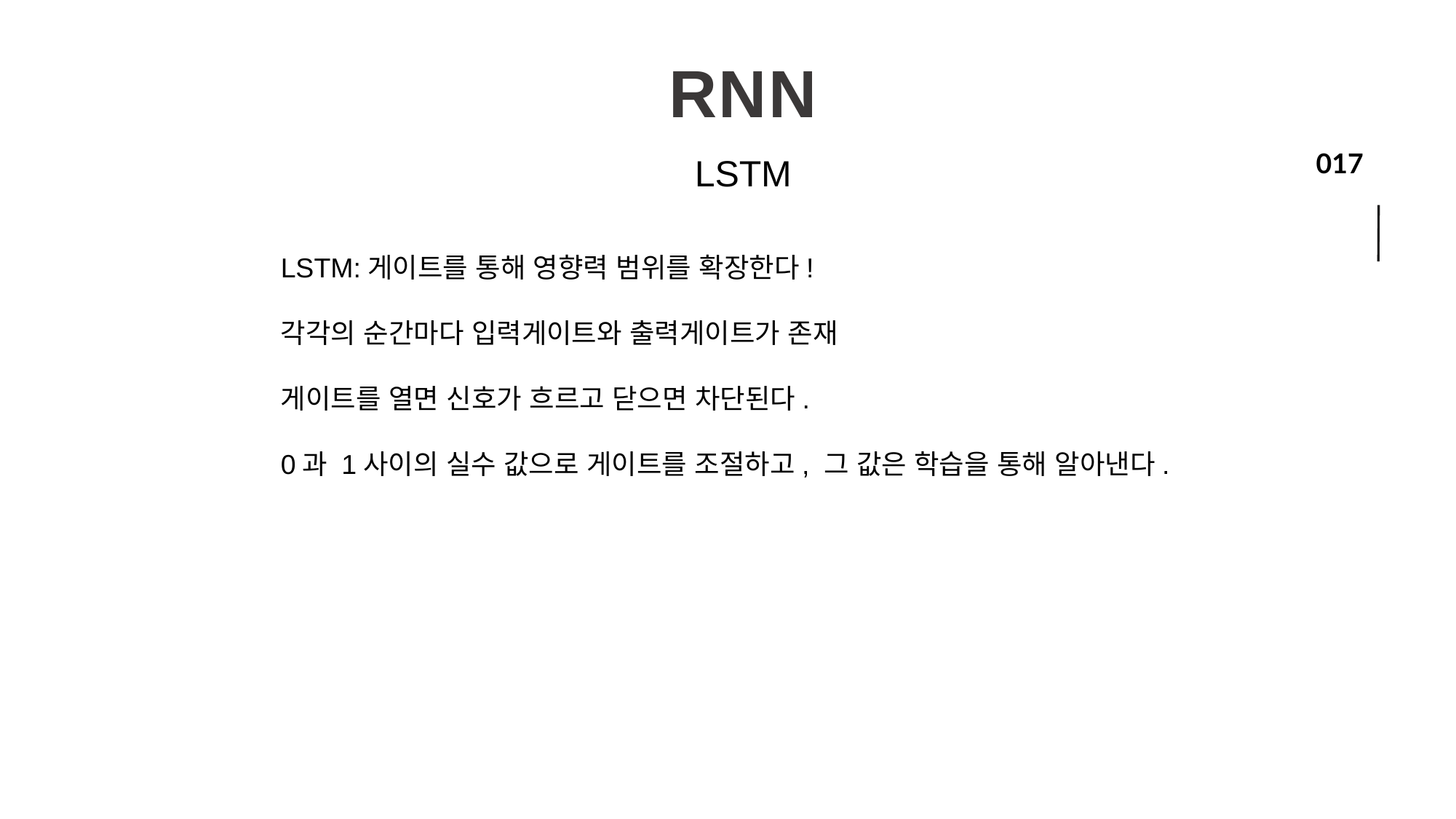

RNN
LSTM
LSTM:게이트를 통해 영향력 범위를 확장한다!

각각의 순간마다 입력게이트와 출력게이트가 존재

게이트를 열면 신호가 흐르고 닫으면 차단된다.

0과 1사이의 실수 값으로 게이트를 조절하고, 그 값은 학습을 통해 알아낸다.